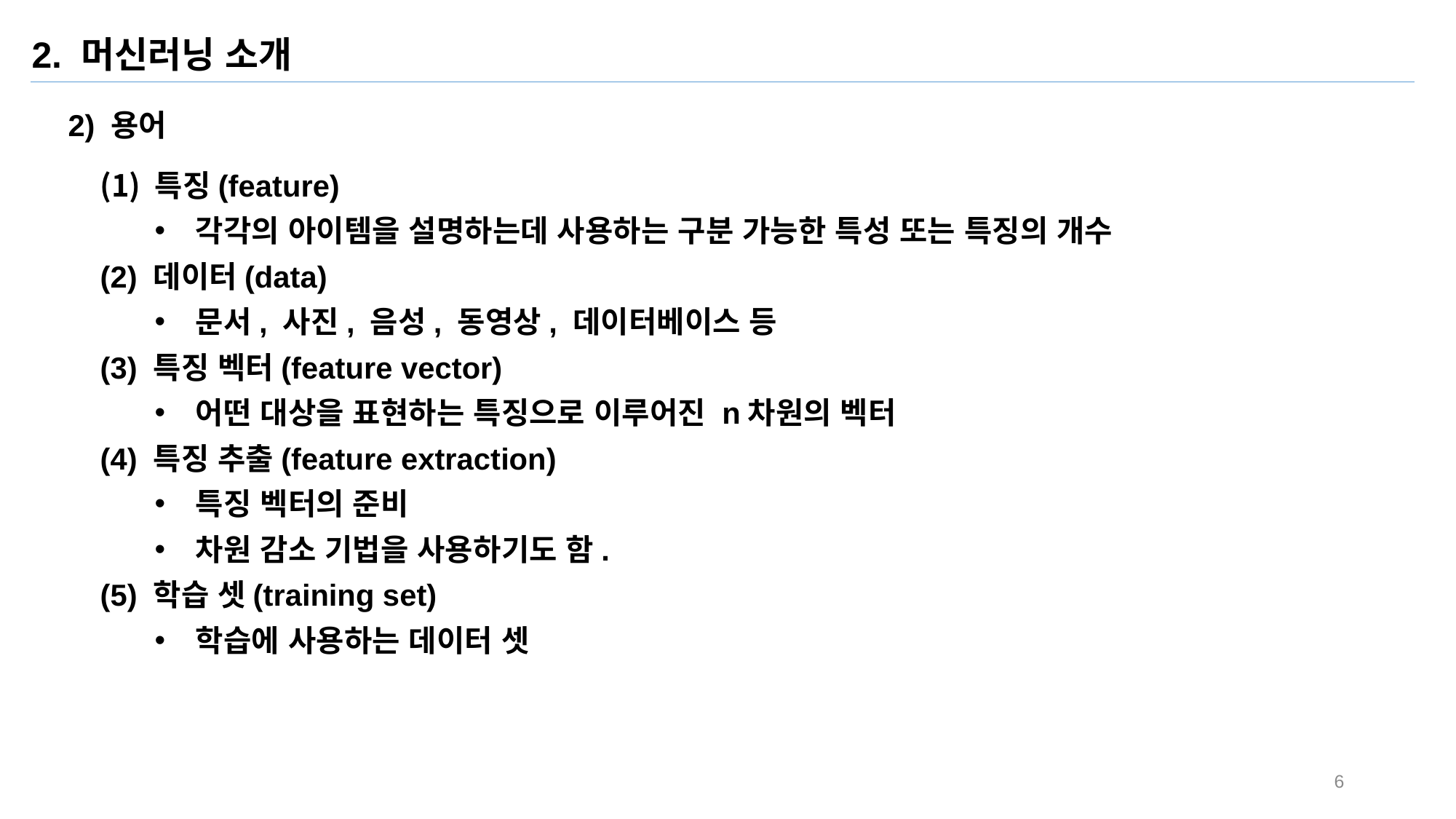

2. 머신러닝 소개
2) 용어
특징(feature)
각각의 아이템을 설명하는데 사용하는 구분 가능한 특성 또는 특징의 개수
(2) 데이터(data)
문서, 사진, 음성, 동영상, 데이터베이스 등
(3) 특징 벡터(feature vector)
어떤 대상을 표현하는 특징으로 이루어진 n차원의 벡터
(4) 특징 추출(feature extraction)
특징 벡터의 준비
차원 감소 기법을 사용하기도 함.
(5) 학습 셋(training set)
학습에 사용하는 데이터 셋
6